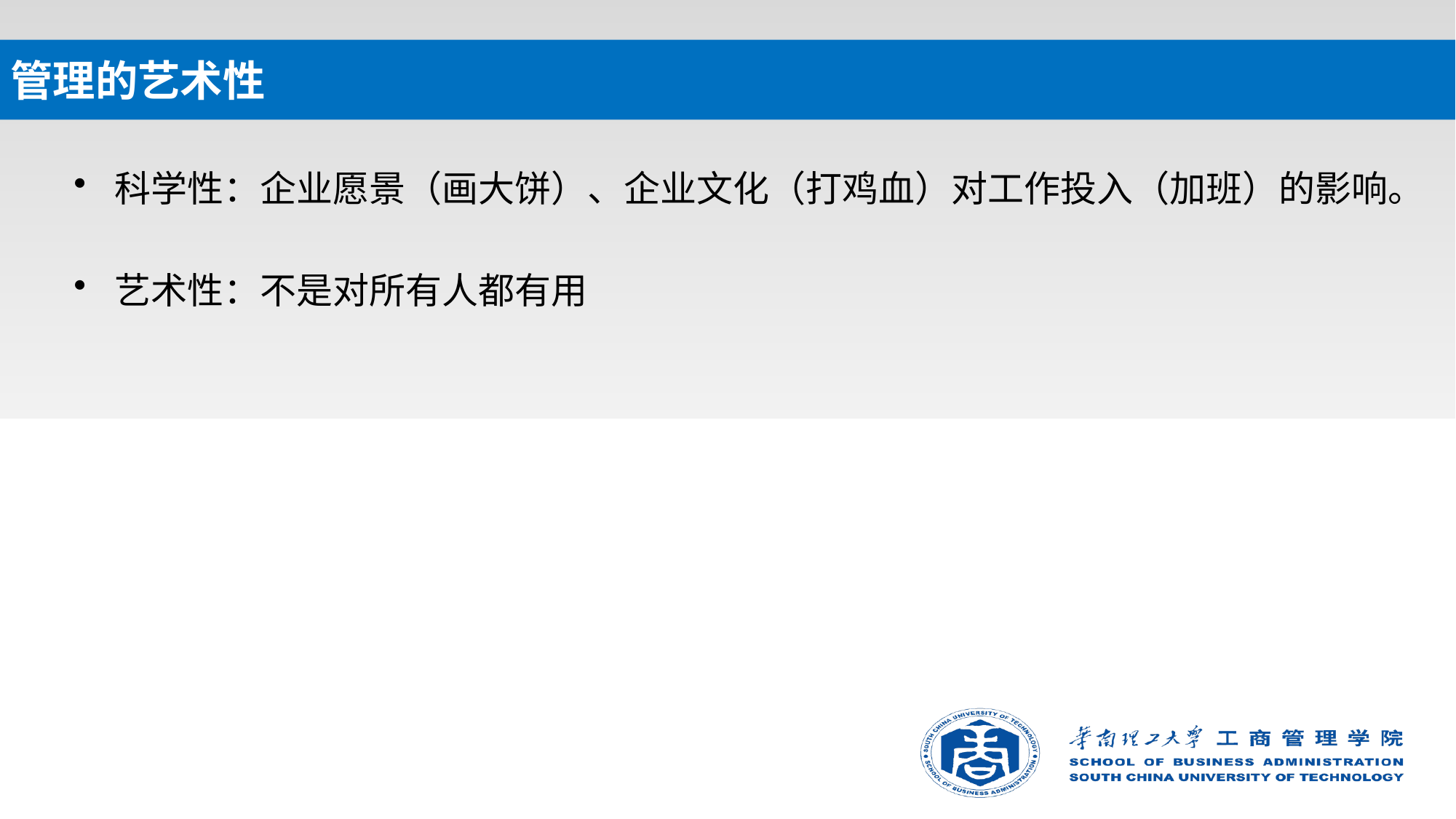

# 管理的艺术性
科学性：企业愿景（画大饼）、企业文化（打鸡血）对工作投入（加班）的影响。

艺术性：不是对所有人都有用